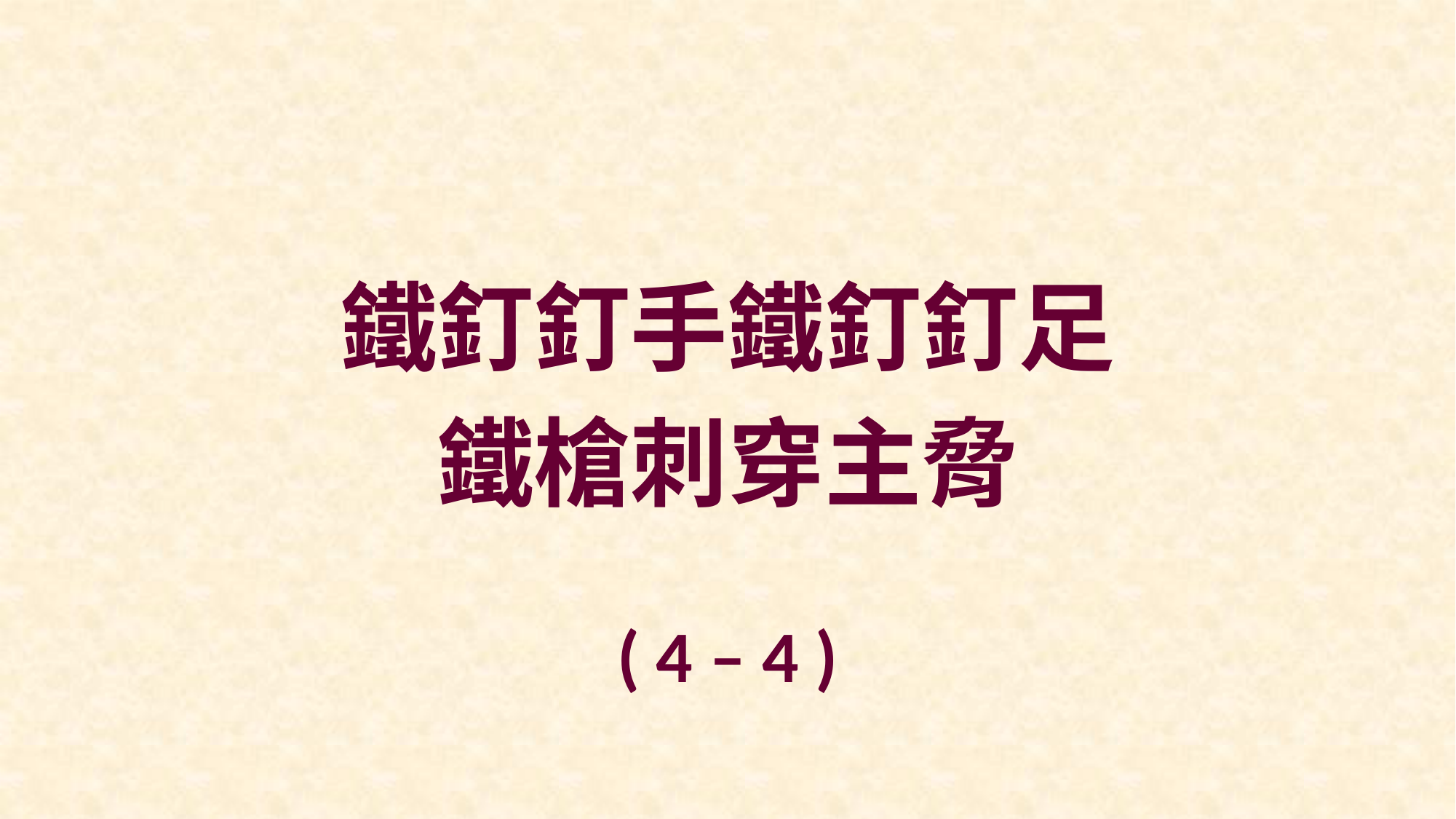

鐵釘釘手鐵釘釘足
鐵槍刺穿主脅
( 4 – 4 )